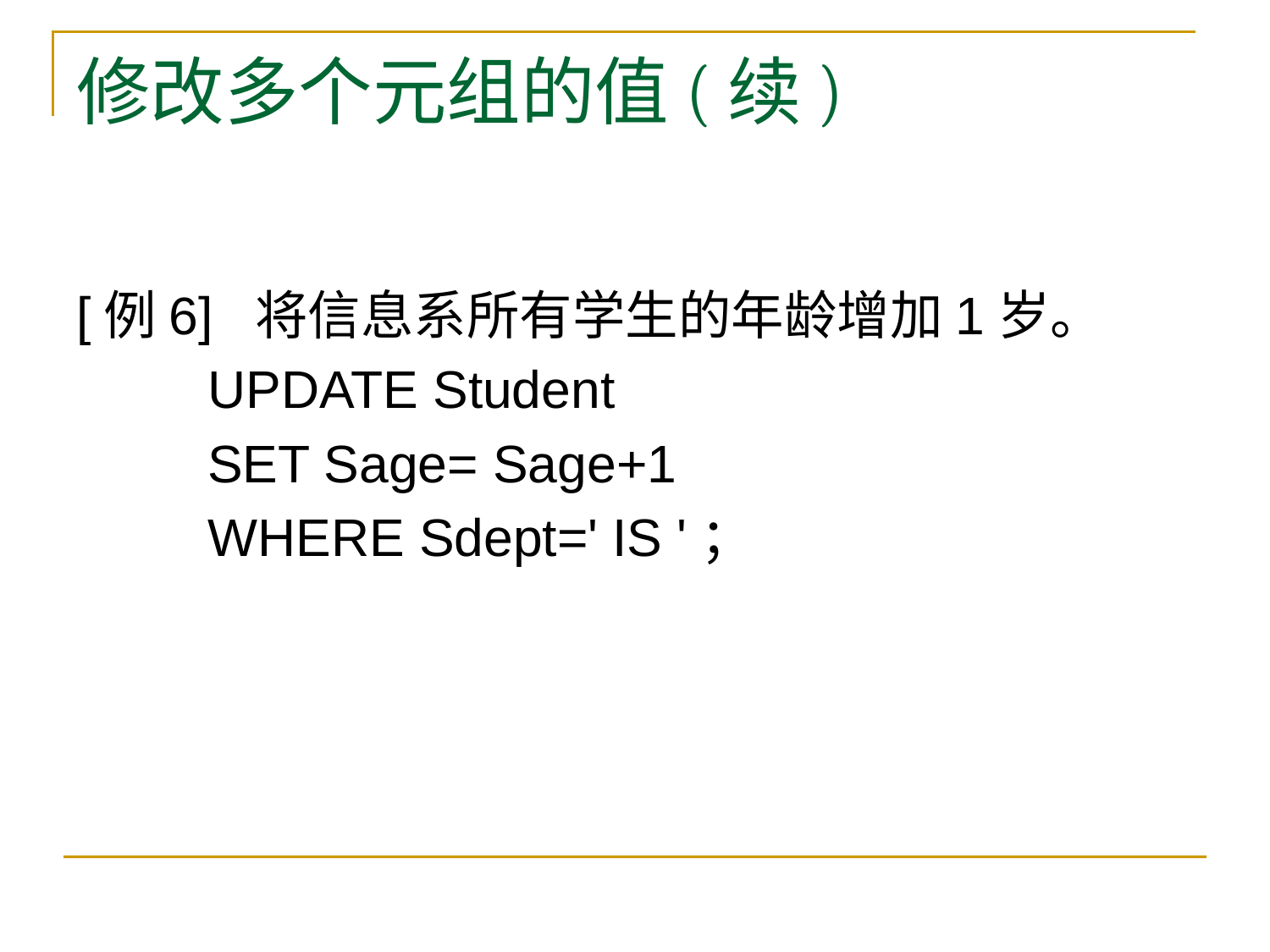

# 修改多个元组的值(续)

[例6]  将信息系所有学生的年龄增加1岁。
         UPDATE Student
         SET Sage= Sage+1
         WHERE Sdept=' IS '；